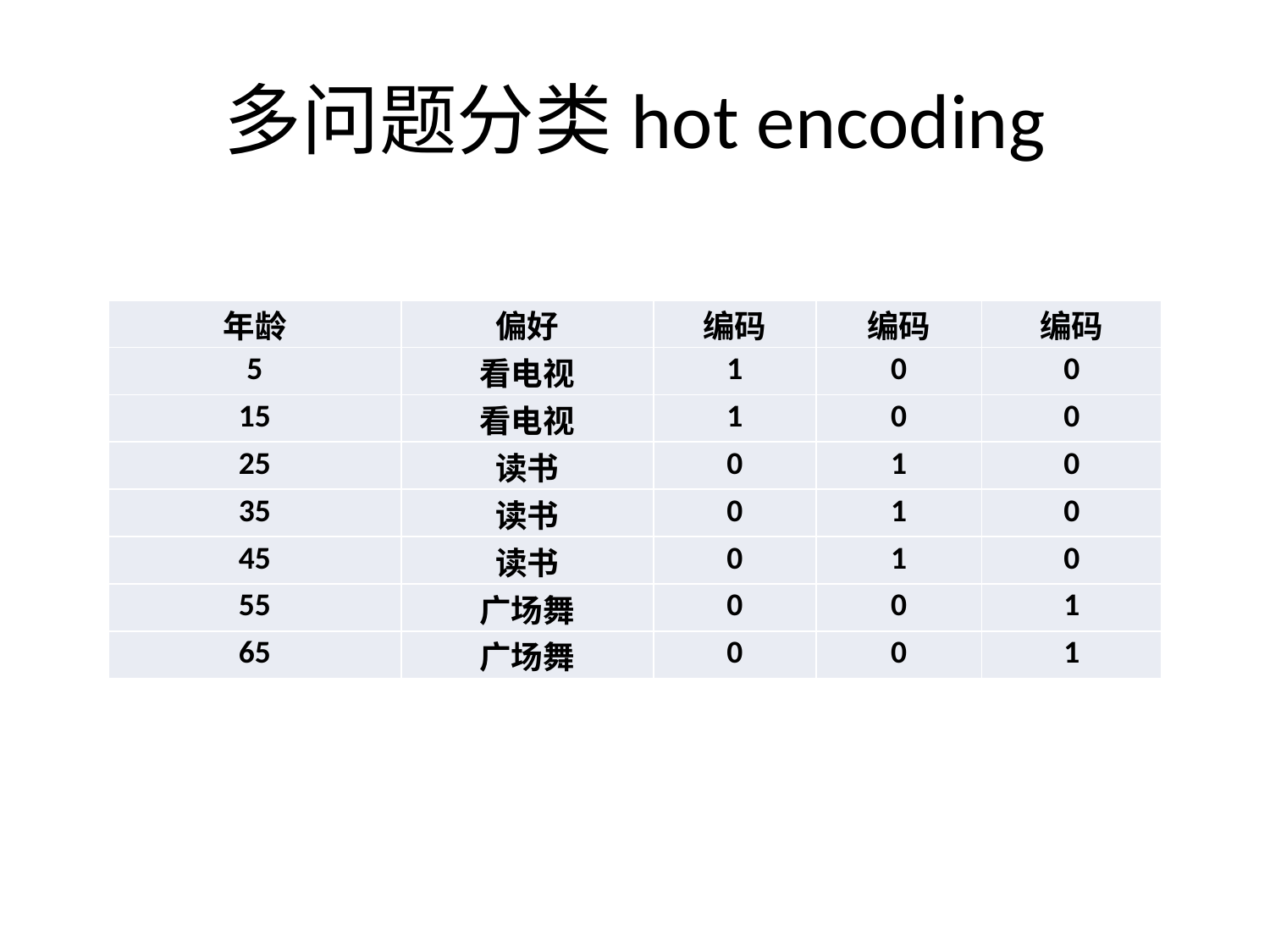

# 多问题分类hot encoding
| 年龄 | 偏好 | 编码 | 编码 | 编码 |
| --- | --- | --- | --- | --- |
| 5 | 看电视 | 1 | 0 | 0 |
| 15 | 看电视 | 1 | 0 | 0 |
| 25 | 读书 | 0 | 1 | 0 |
| 35 | 读书 | 0 | 1 | 0 |
| 45 | 读书 | 0 | 1 | 0 |
| 55 | 广场舞 | 0 | 0 | 1 |
| 65 | 广场舞 | 0 | 0 | 1 |